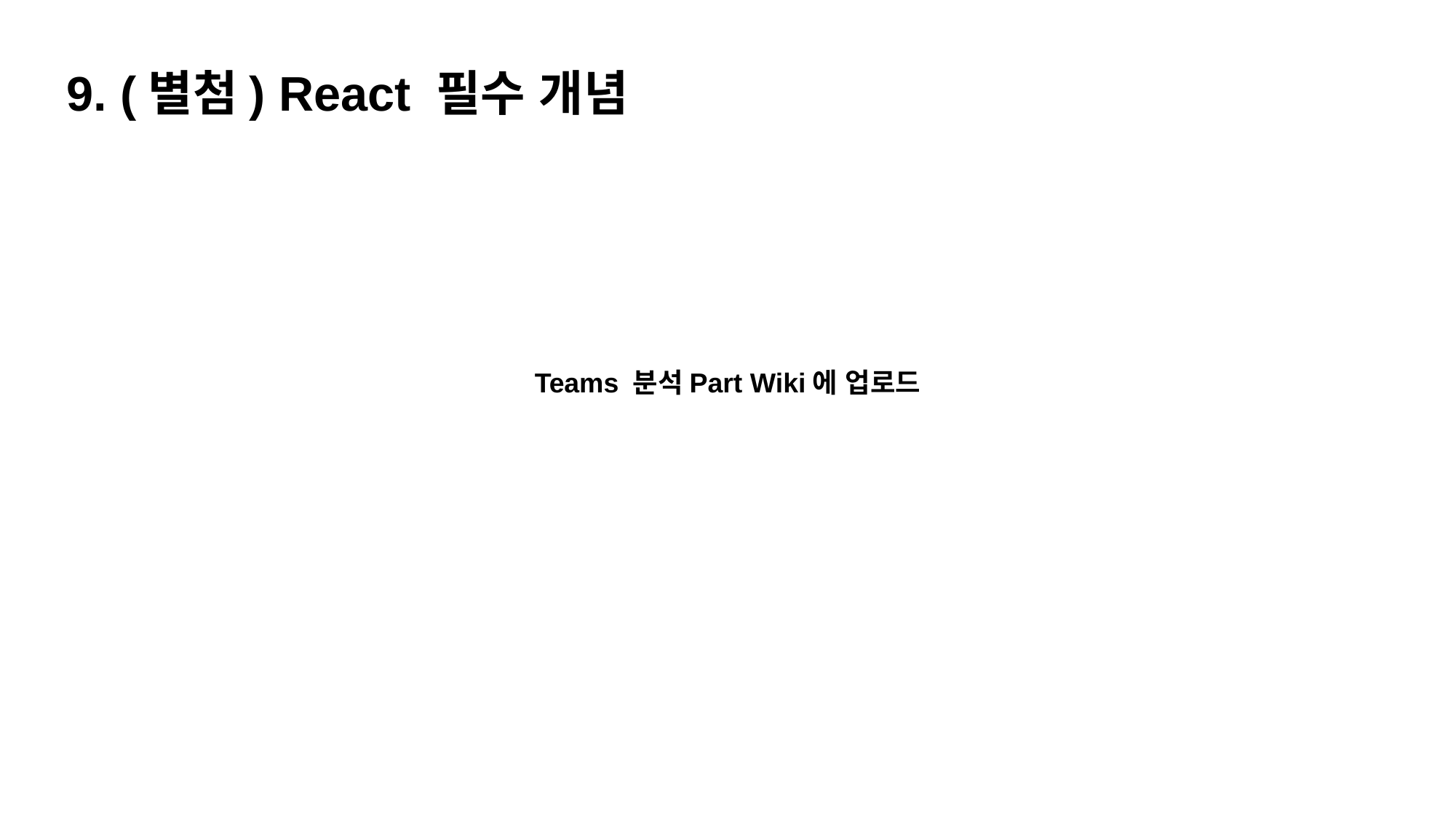

9. (별첨) React 필수 개념
Teams 분석Part Wiki에 업로드